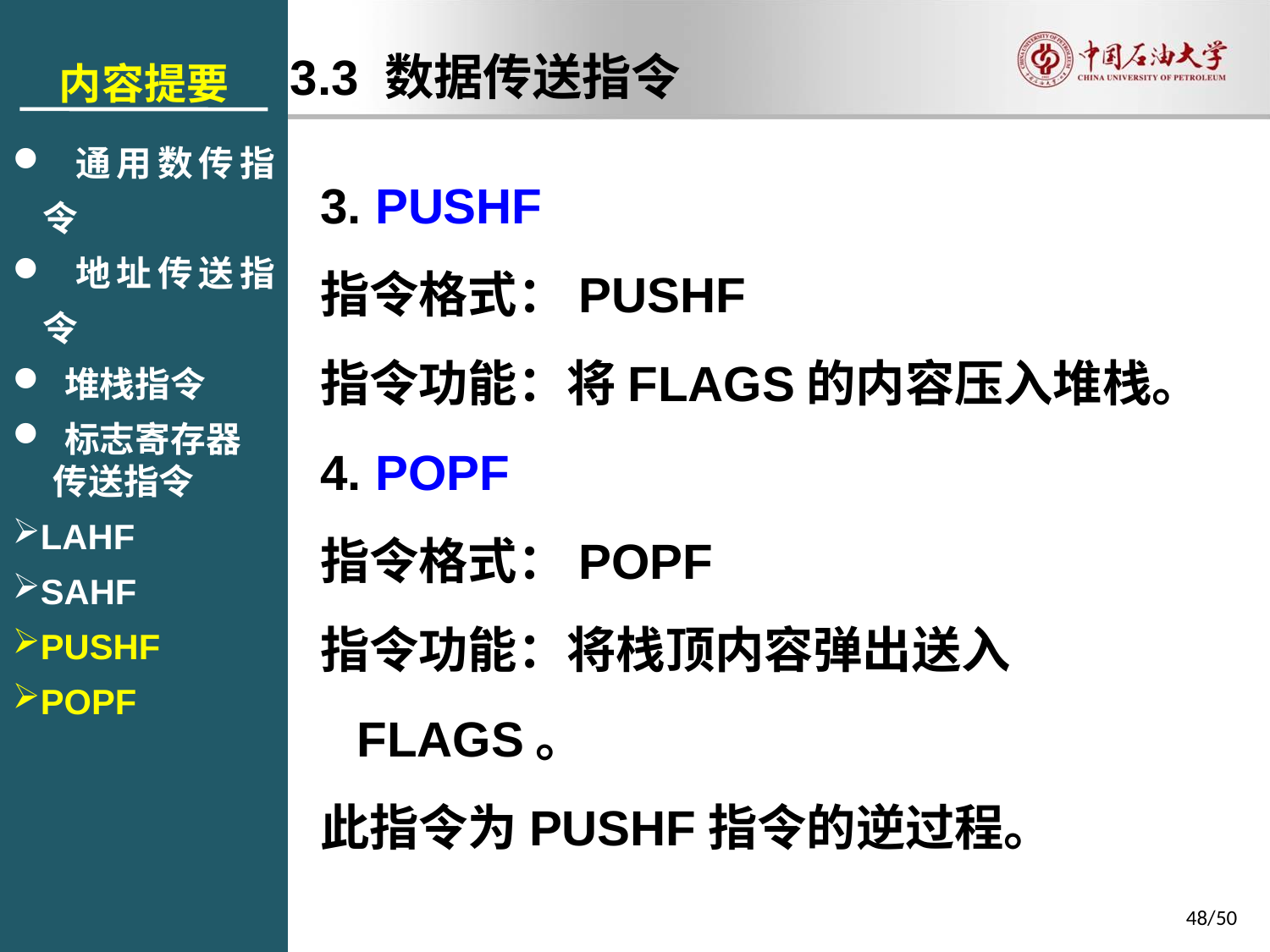

内容提要
 通用数传指令
 地址传送指令
 堆栈指令
 标志寄存器
    传送指令
LAHF
SAHF
PUSHF
POPF
3.3 数据传送指令
3. PUSHF
指令格式：PUSHF
指令功能：将FLAGS的内容压入堆栈。
4. POPF
指令格式：POPF
指令功能：将栈顶内容弹出送入FLAGS。
此指令为PUSHF指令的逆过程。
48/50